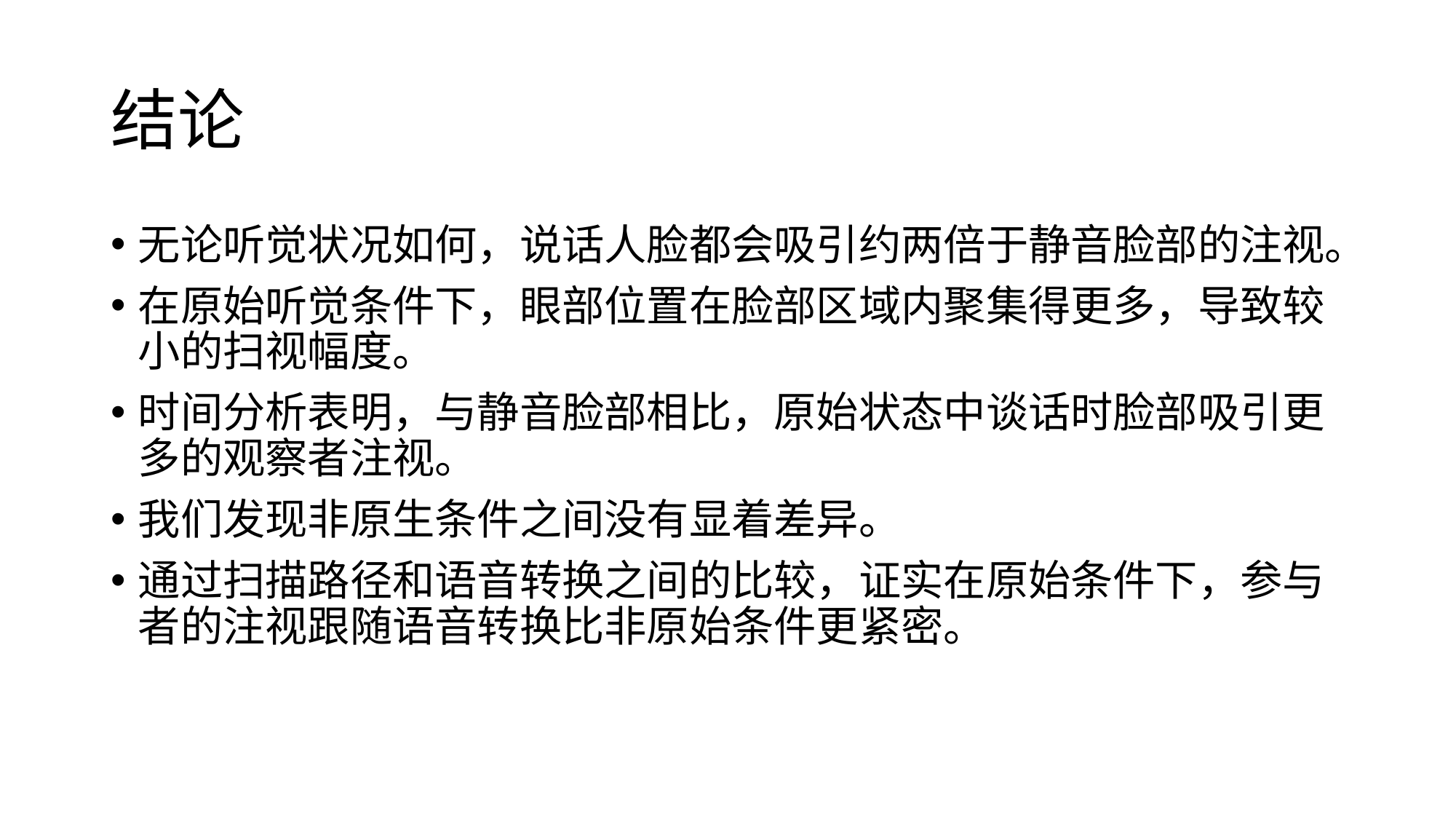

# 结论
无论听觉状况如何，说话人脸都会吸引约两倍于静音脸部的注视。
在原始听觉条件下，眼部位置在脸部区域内聚集得更多，导致较小的扫视幅度。
时间分析表明，与静音脸部相比，原始状态中谈话时脸部吸引更多的观察者注视。
我们发现非原生条件之间没有显着差异。
通过扫描路径和语音转换之间的比较，证实在原始条件下，参与者的注视跟随语音转换比非原始条件更紧密。